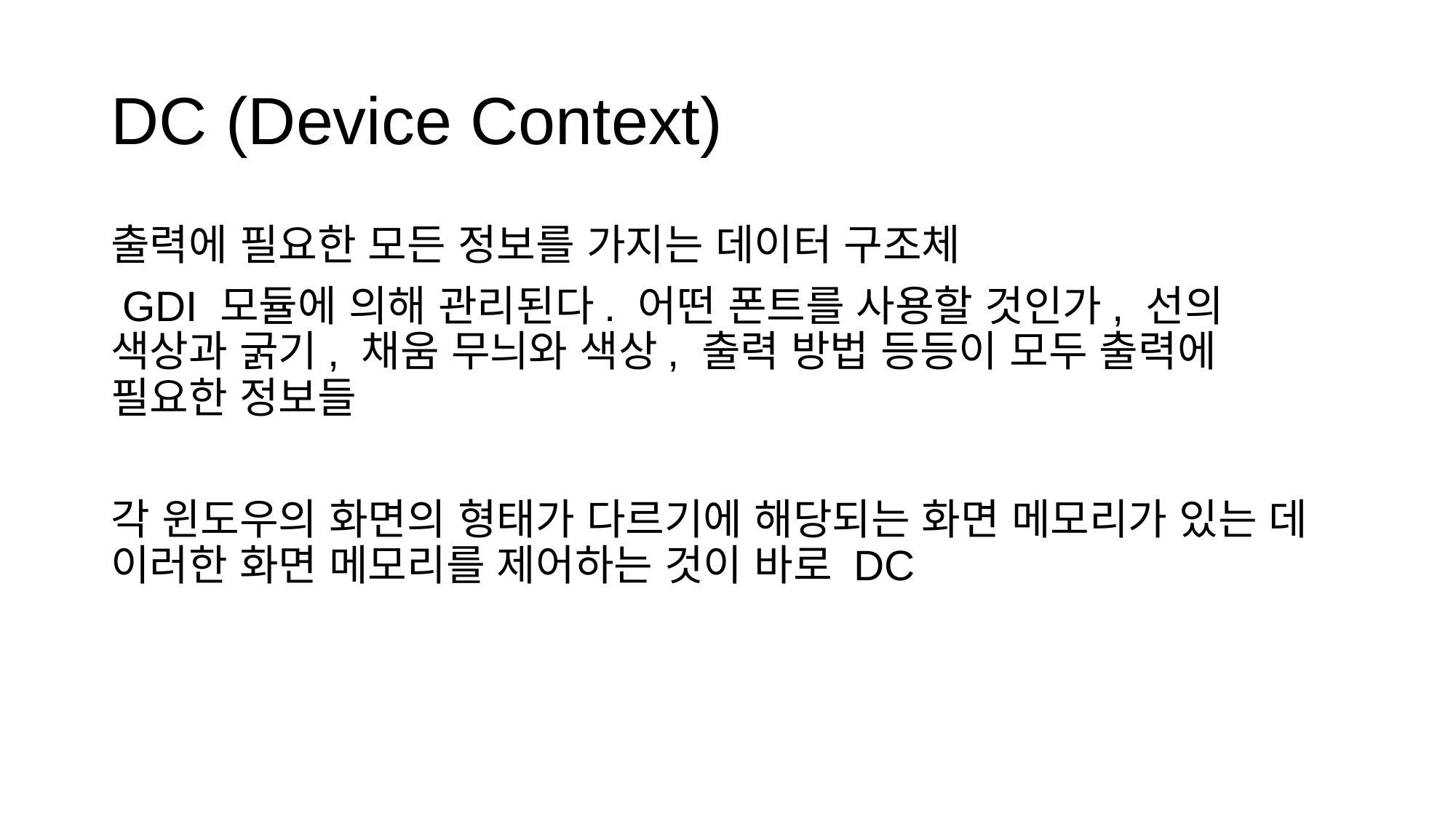

# DC (Device Context)
출력에 필요한 모든 정보를 가지는 데이터 구조체
 GDI 모듈에 의해 관리된다. 어떤 폰트를 사용할 것인가, 선의 색상과 굵기, 채움 무늬와 색상, 출력 방법 등등이 모두 출력에 필요한 정보들

각 윈도우의 화면의 형태가 다르기에 해당되는 화면 메모리가 있는 데 이러한 화면 메모리를 제어하는 것이 바로 DC